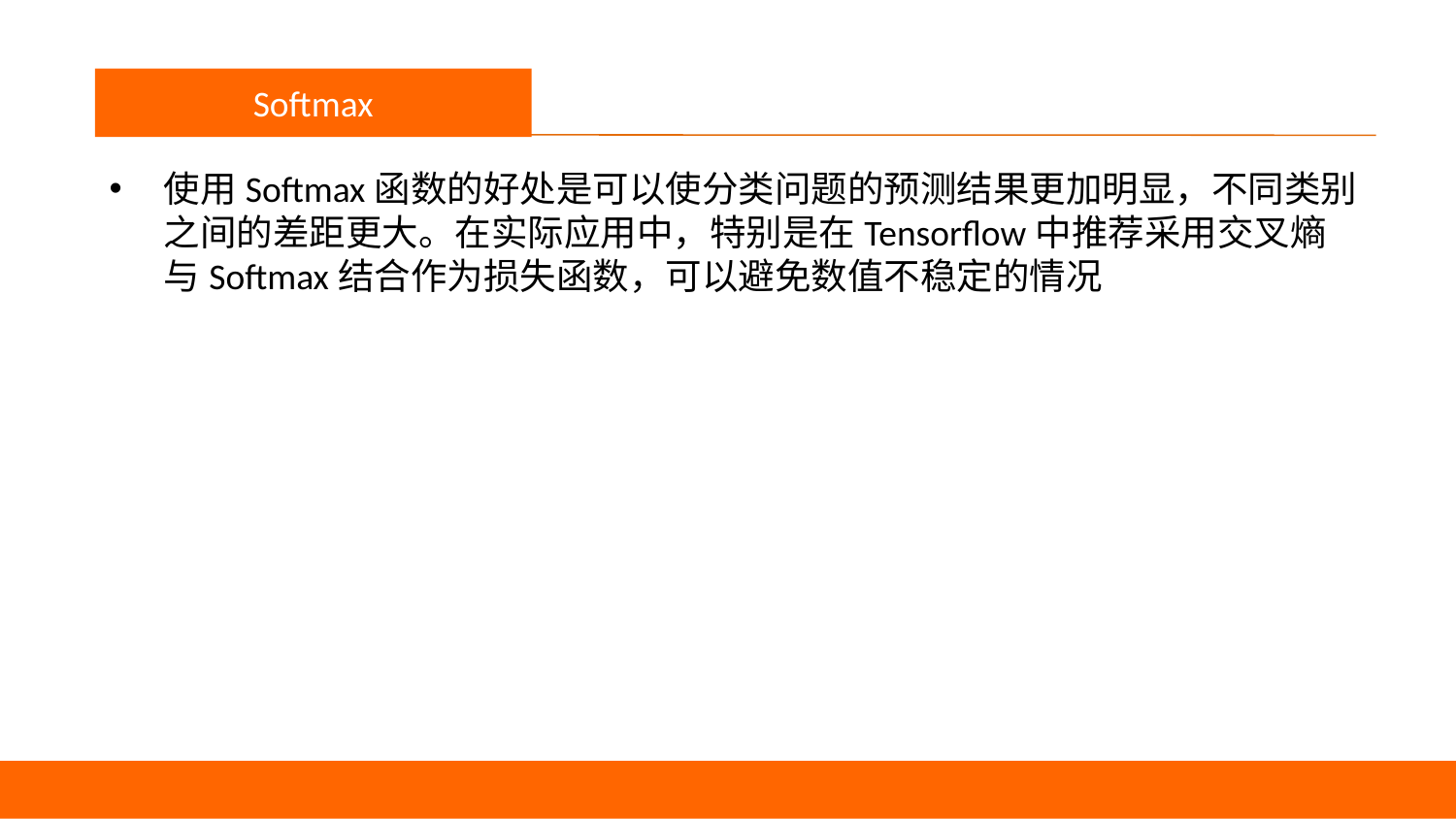

议程
Softmax

使用Softmax函数的好处是可以使分类问题的预测结果更加明显，不同类别之间的差距更大。在实际应用中，特别是在Tensorflow中推荐采用交叉熵与Softmax结合作为损失函数，可以避免数值不稳定的情况